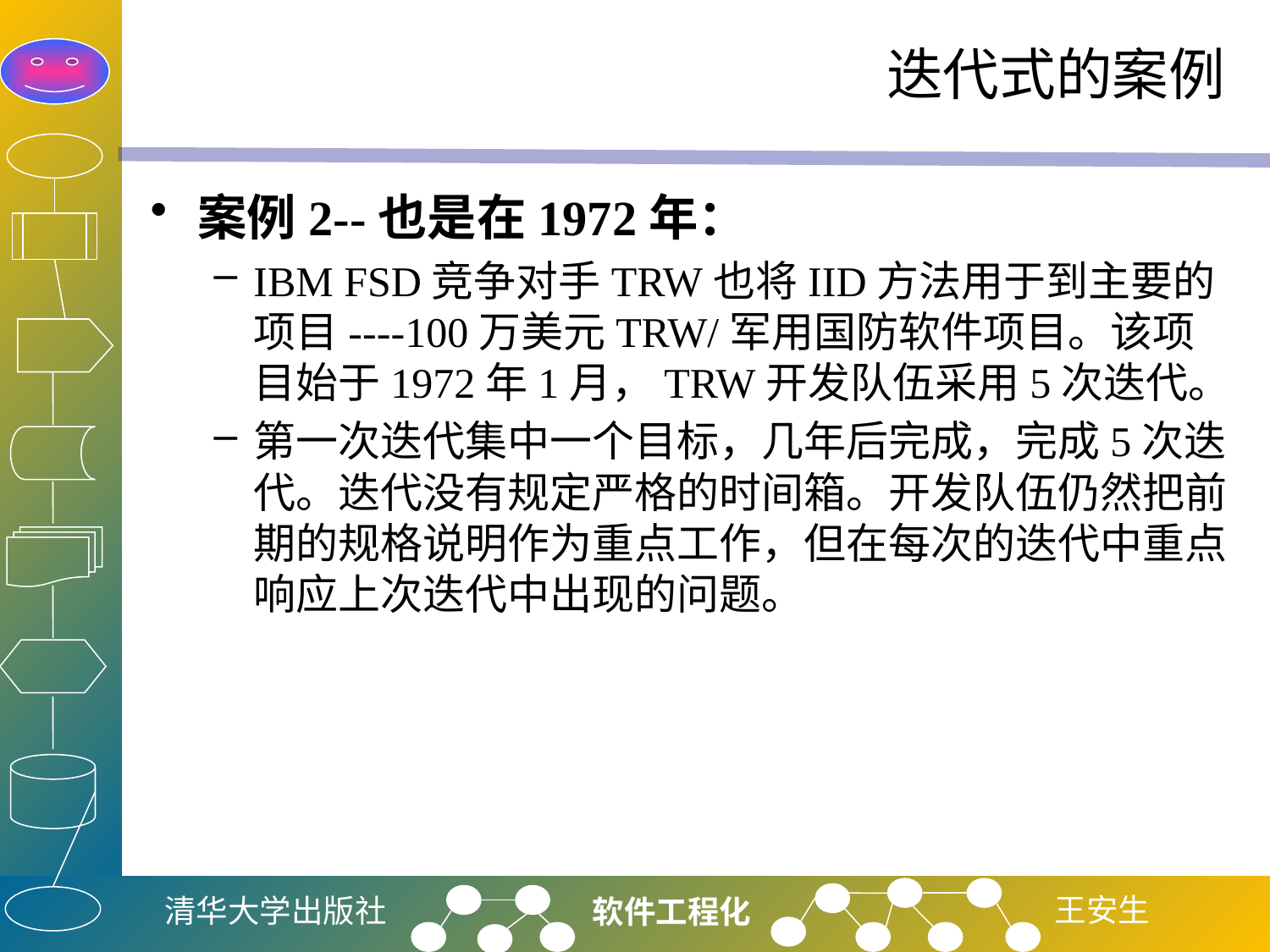

# 迭代式的案例
案例2--也是在1972年：
IBM FSD竞争对手TRW也将IID方法用于到主要的项目----100万美元TRW/军用国防软件项目。该项目始于1972年1月，TRW开发队伍采用5次迭代。
第一次迭代集中一个目标，几年后完成，完成5次迭代。迭代没有规定严格的时间箱。开发队伍仍然把前期的规格说明作为重点工作，但在每次的迭代中重点响应上次迭代中出现的问题。